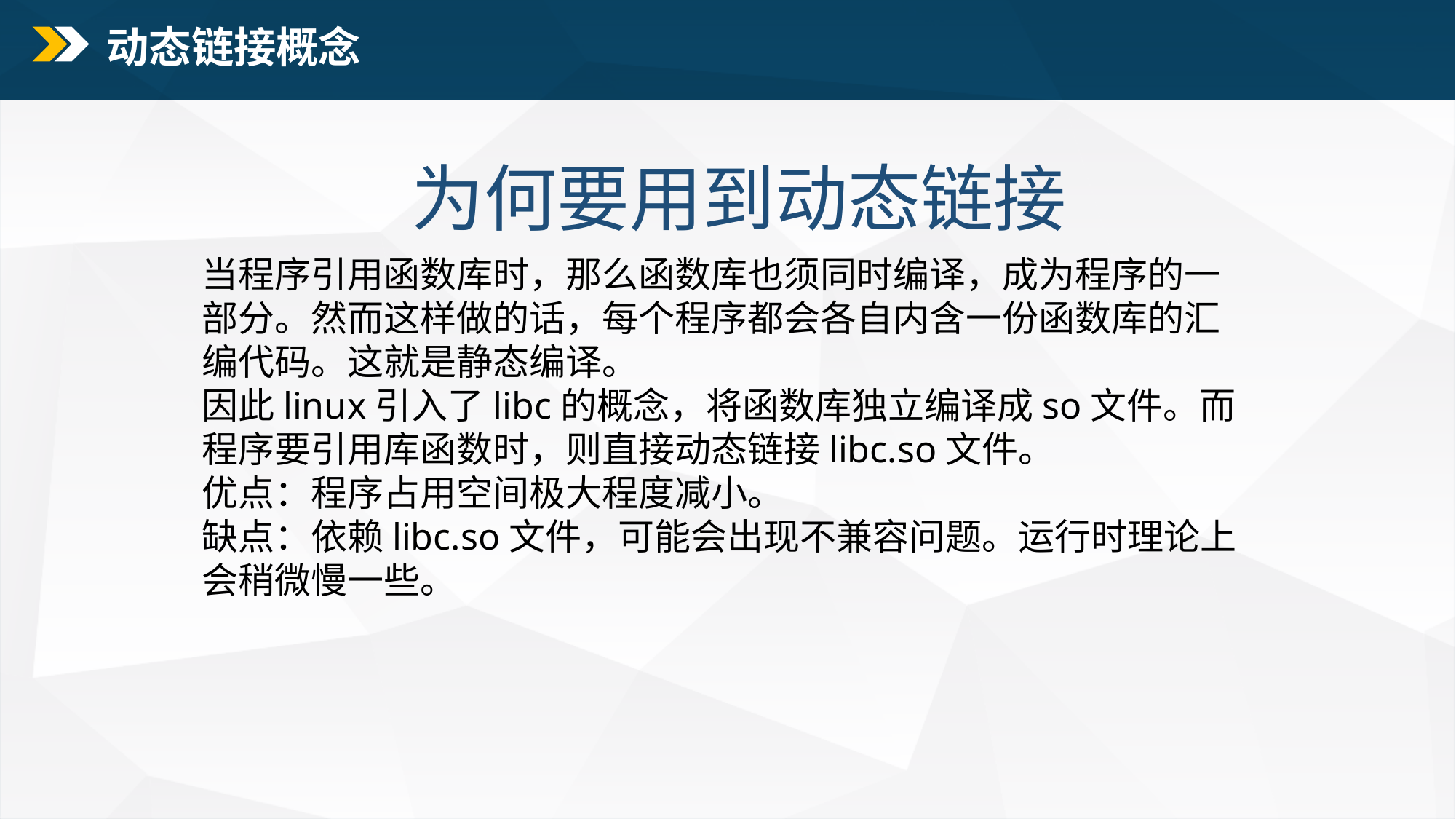

动态链接概念

为何要用到动态链接
当程序引用函数库时，那么函数库也须同时编译，成为程序的一部分。然而这样做的话，每个程序都会各自内含一份函数库的汇编代码。这就是静态编译。
因此linux引入了libc的概念，将函数库独立编译成so文件。而程序要引用库函数时，则直接动态链接libc.so文件。
优点：程序占用空间极大程度减小。
缺点：依赖libc.so文件，可能会出现不兼容问题。运行时理论上会稍微慢一些。